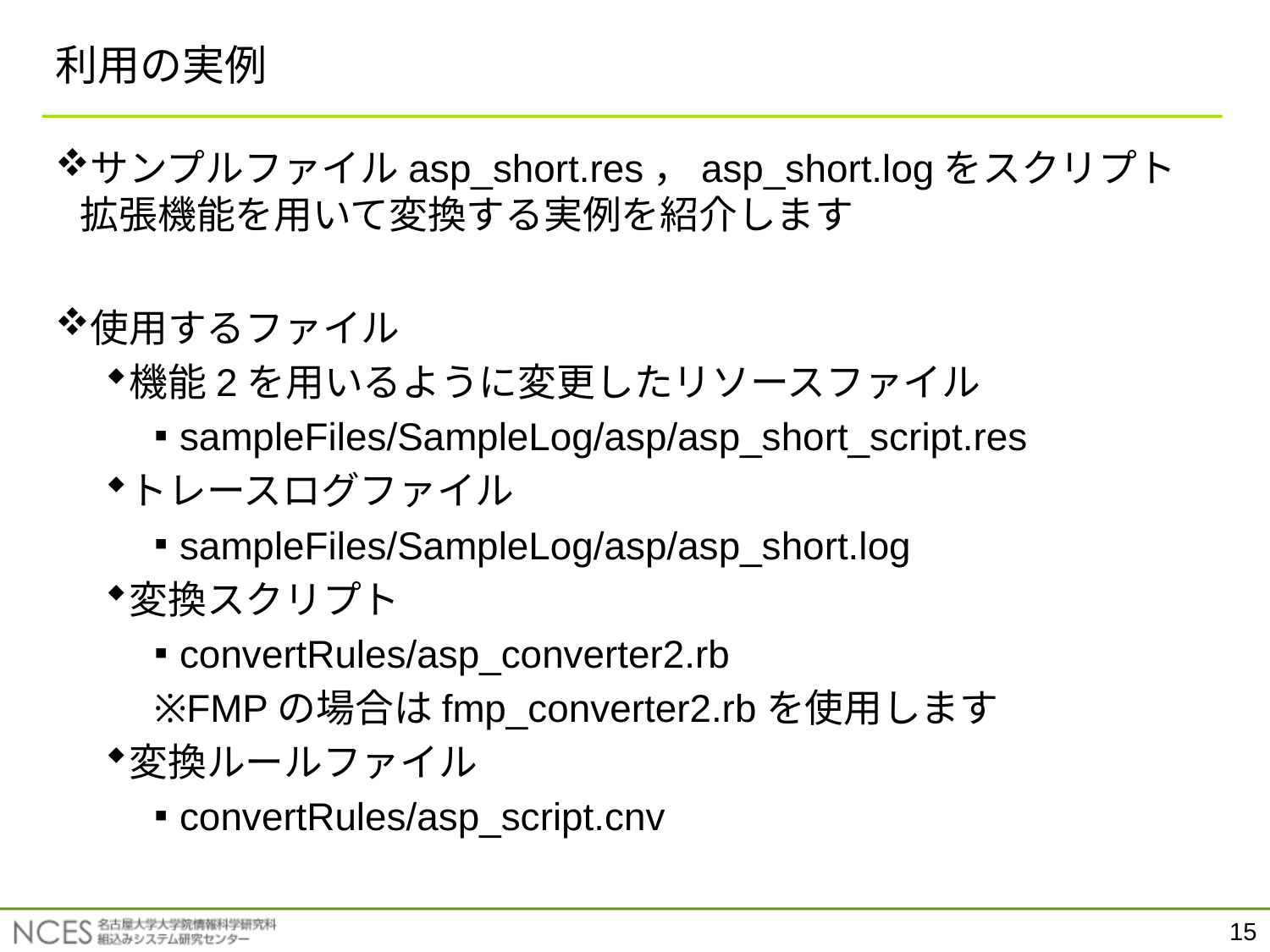

# 利用の実例
サンプルファイルasp_short.res，asp_short.logをスクリプト拡張機能を用いて変換する実例を紹介します

使用するファイル
機能2を用いるように変更したリソースファイル
sampleFiles/SampleLog/asp/asp_short_script.res
トレースログファイル
sampleFiles/SampleLog/asp/asp_short.log
変換スクリプト
convertRules/asp_converter2.rb
※FMPの場合はfmp_converter2.rbを使用します
変換ルールファイル
convertRules/asp_script.cnv

15